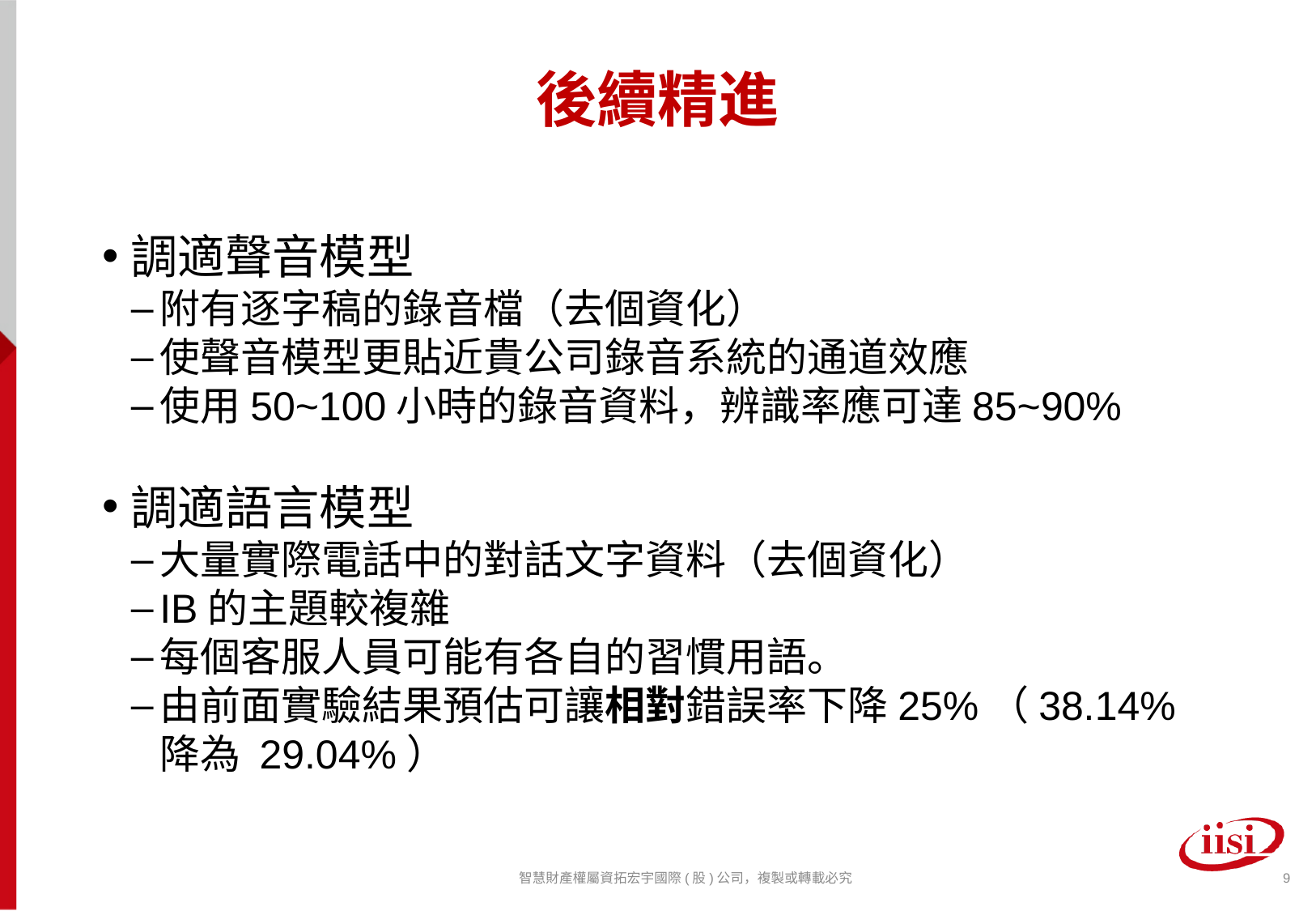

後續精進
調適聲音模型
附有逐字稿的錄音檔（去個資化）
使聲音模型更貼近貴公司錄音系統的通道效應
使用50~100小時的錄音資料，辨識率應可達85~90%

調適語言模型
大量實際電話中的對話文字資料（去個資化）
IB的主題較複雜
每個客服人員可能有各自的習慣用語。
由前面實驗結果預估可讓相對錯誤率下降25%（38.14% 降為 29.04%）
智慧財產權屬資拓宏宇國際(股)公司，複製或轉載必究
9